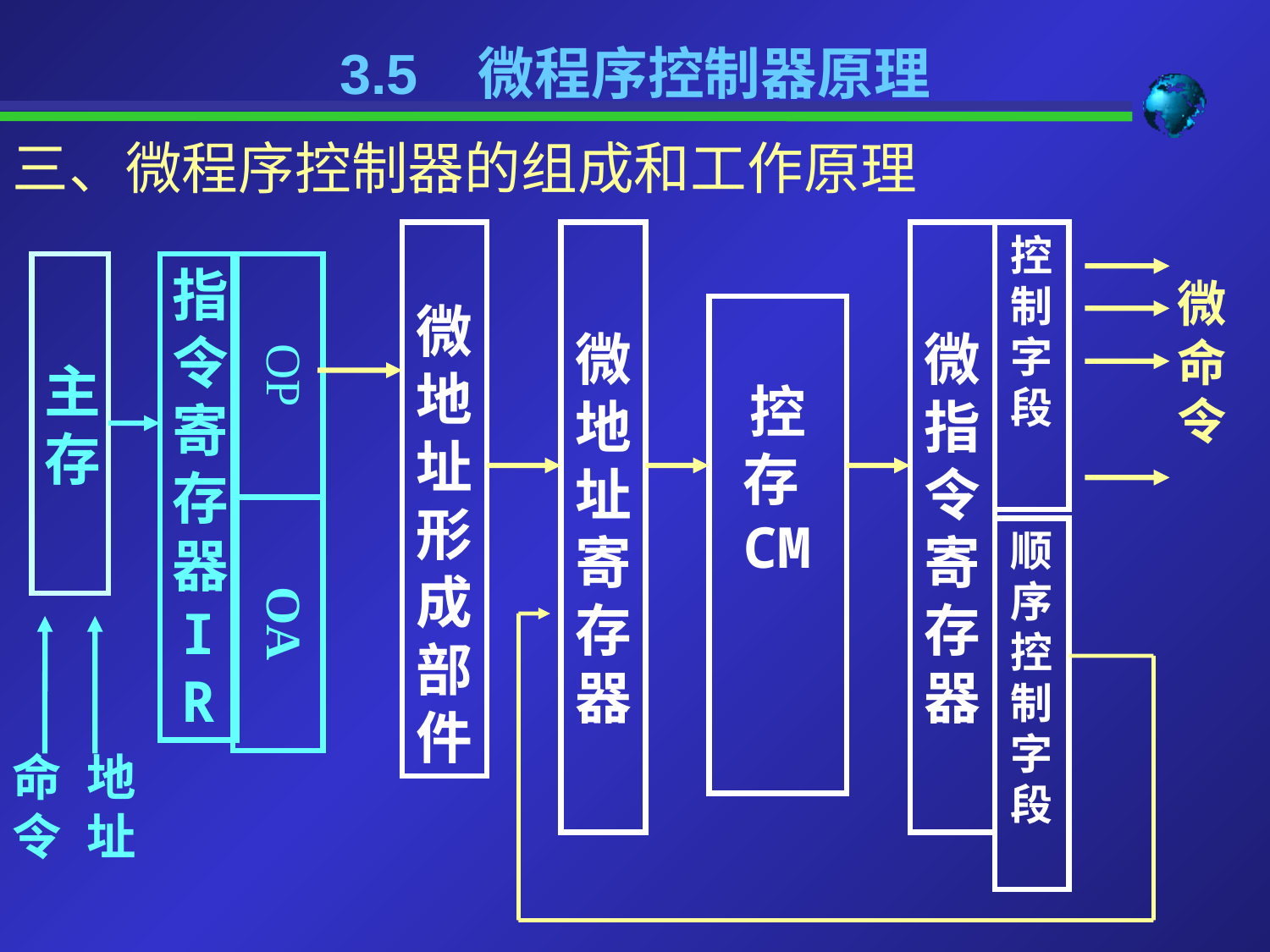

3.5   微程序控制器原理
三、微程序控制器的组成和工作原理
 微地址形成部件

微地址寄存器

微指令寄存器

控制字段

主存

指令寄存器IR
OP

微命令

控存CM

OA
顺序控制字段

命令
地址
68